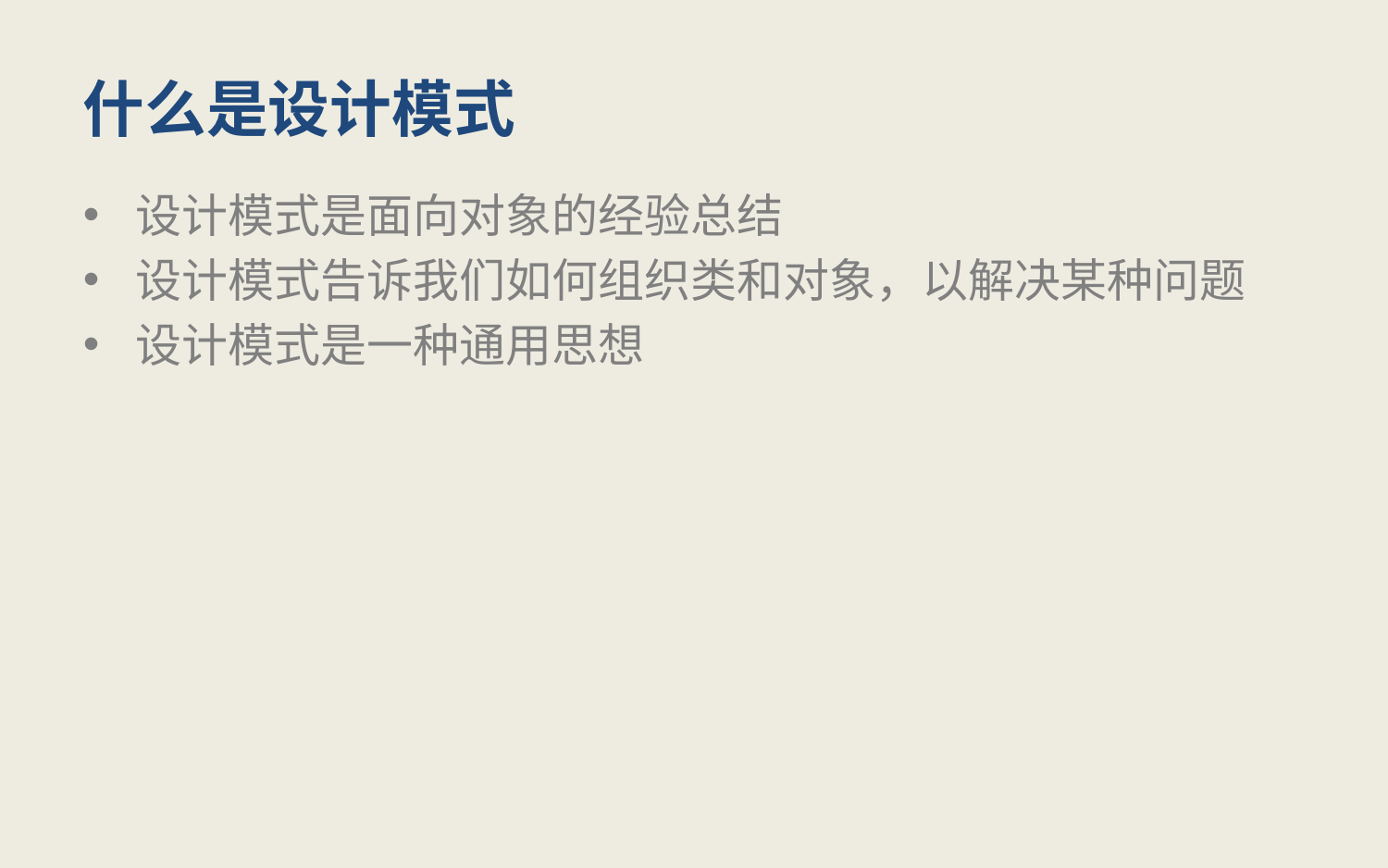

# 什么是设计模式
设计模式是面向对象的经验总结
设计模式告诉我们如何组织类和对象，以解决某种问题
设计模式是一种通用思想